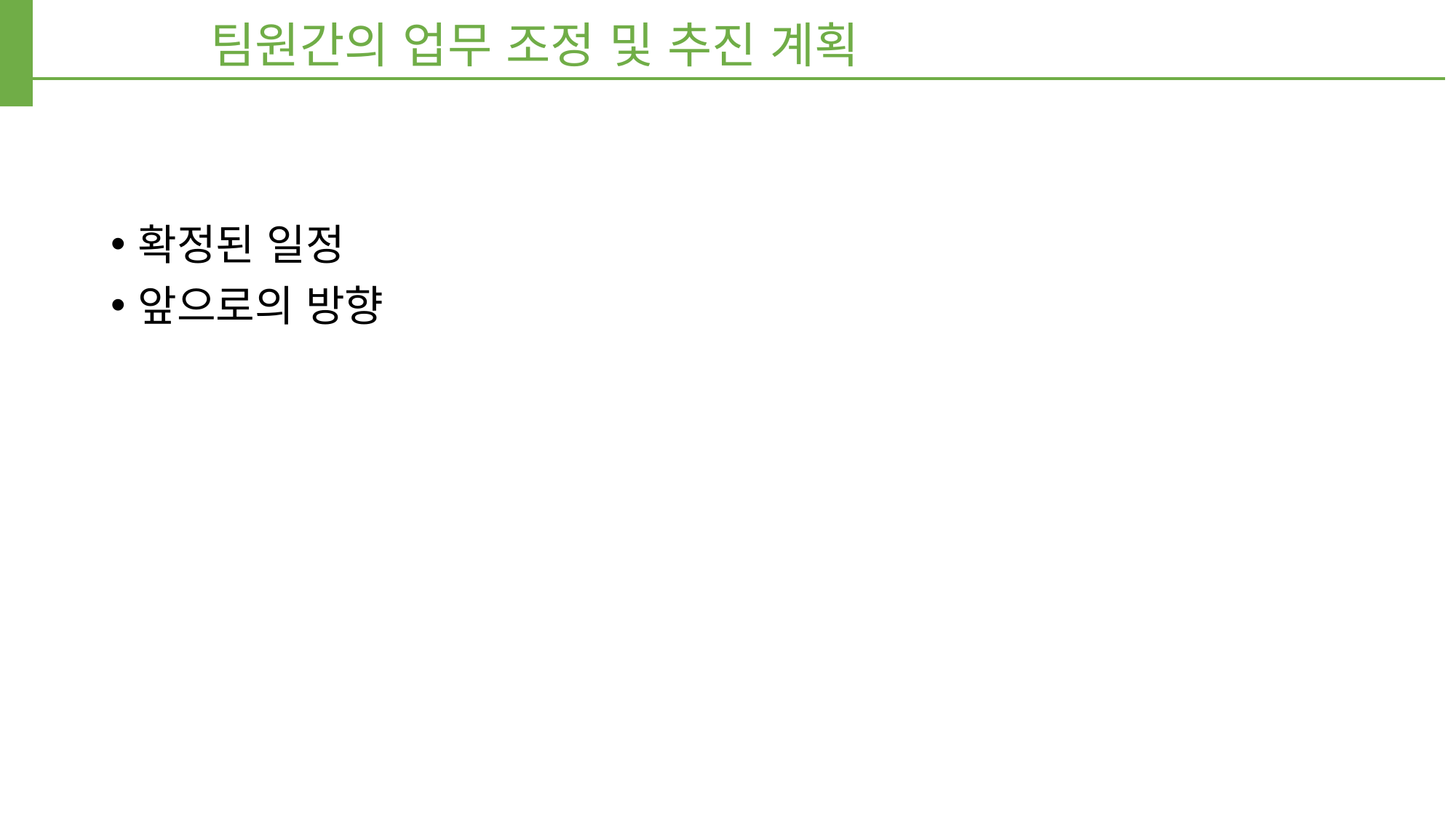

팀원간의 업무 조정 및 추진 계획
확정된 일정
앞으로의 방향